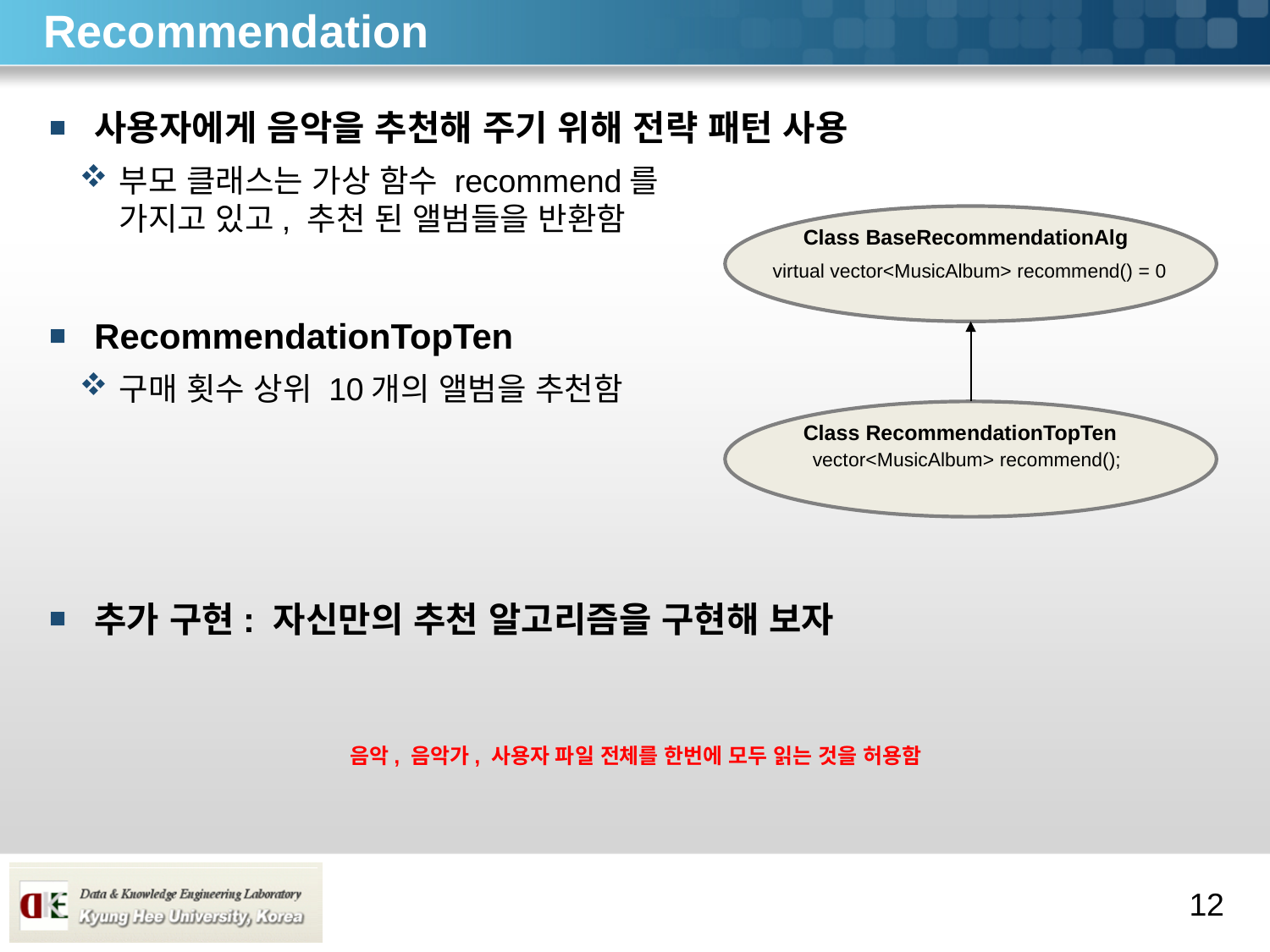

# Recommendation
사용자에게 음악을 추천해 주기 위해 전략 패턴 사용
부모 클래스는 가상 함수 recommend를
가지고 있고, 추천 된 앨범들을 반환함

RecommendationTopTen
구매 횟수 상위 10개의 앨범을 추천함

추가 구현: 자신만의 추천 알고리즘을 구현해 보자

Class BaseRecommendationAlg
virtual vector<MusicAlbum> recommend() = 0

Class RecommendationTopTen
vector<MusicAlbum> recommend();
음악, 음악가, 사용자 파일 전체를 한번에 모두 읽는 것을 허용함